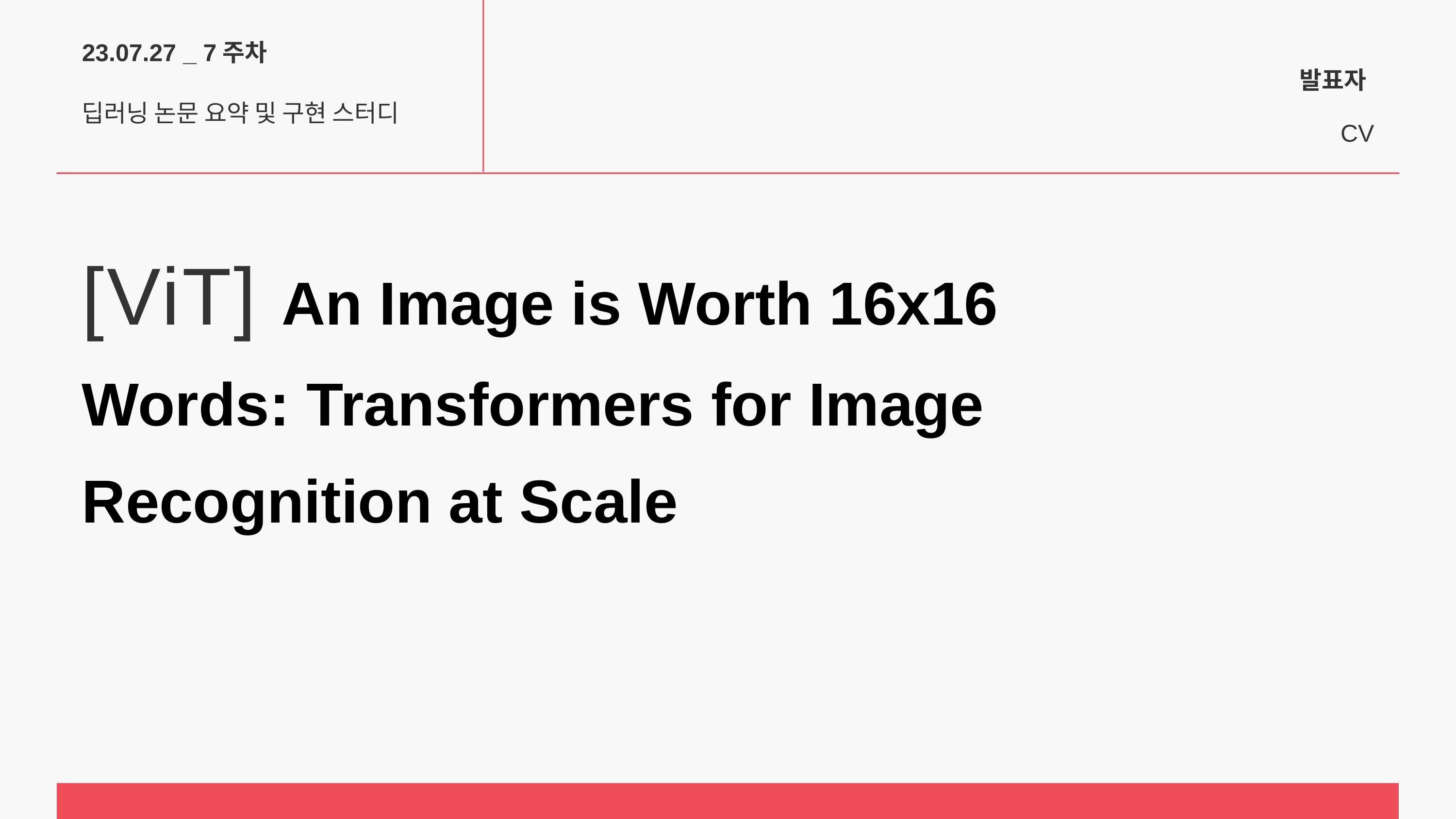

23.07.27 _ 7주차
발표자

딥러닝 논문 요약 및 구현 스터디
CV

[ViT] An Image is Worth 16x16 Words: Transformers for Image Recognition at Scale